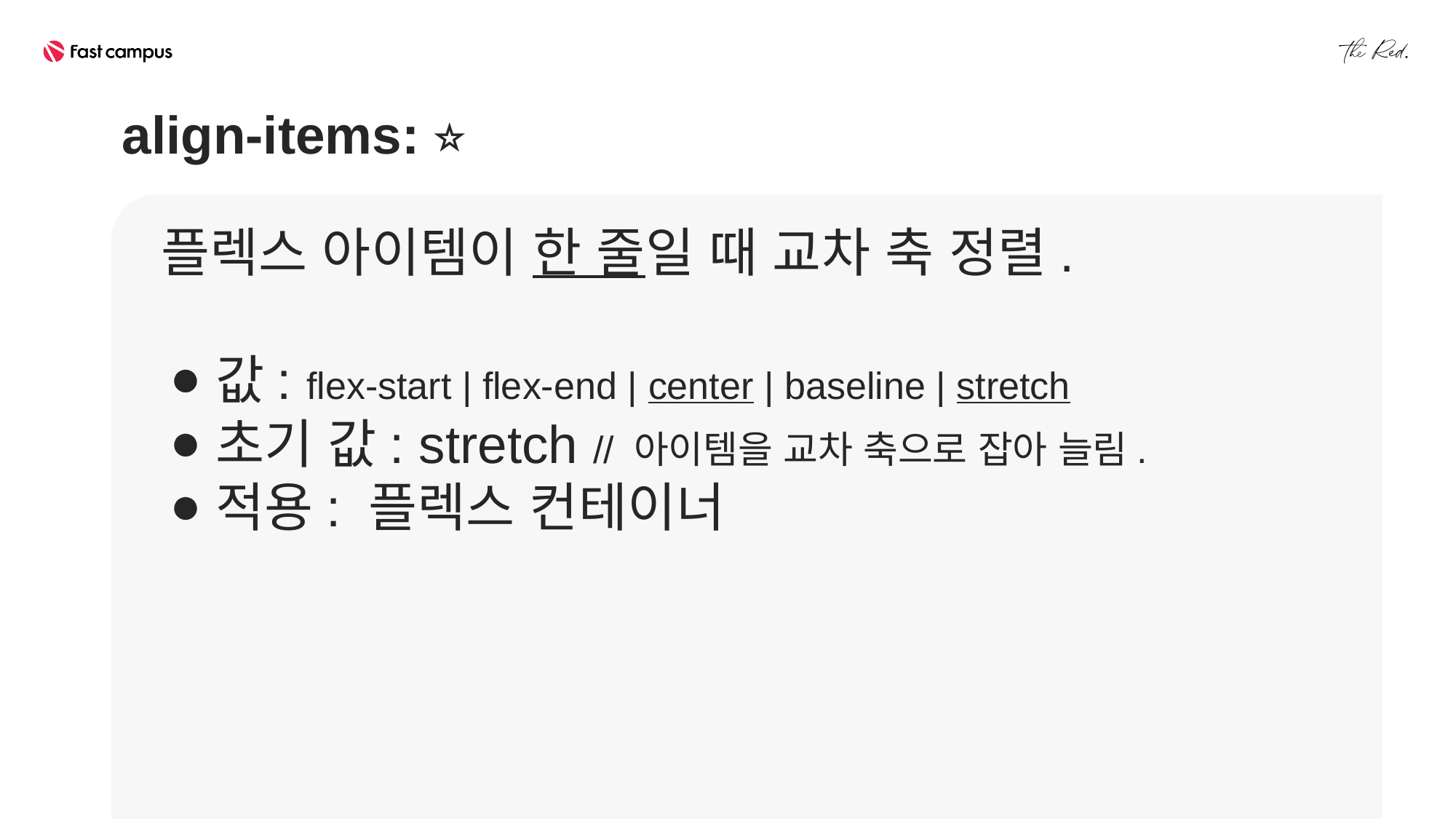

align-items: ⭐
플렉스 아이템이 한 줄일 때 교차 축 정렬.

값: flex-start | flex-end | center | baseline | stretch
초기 값: stretch // 아이템을 교차 축으로 잡아 늘림.
적용: 플렉스 컨테이너